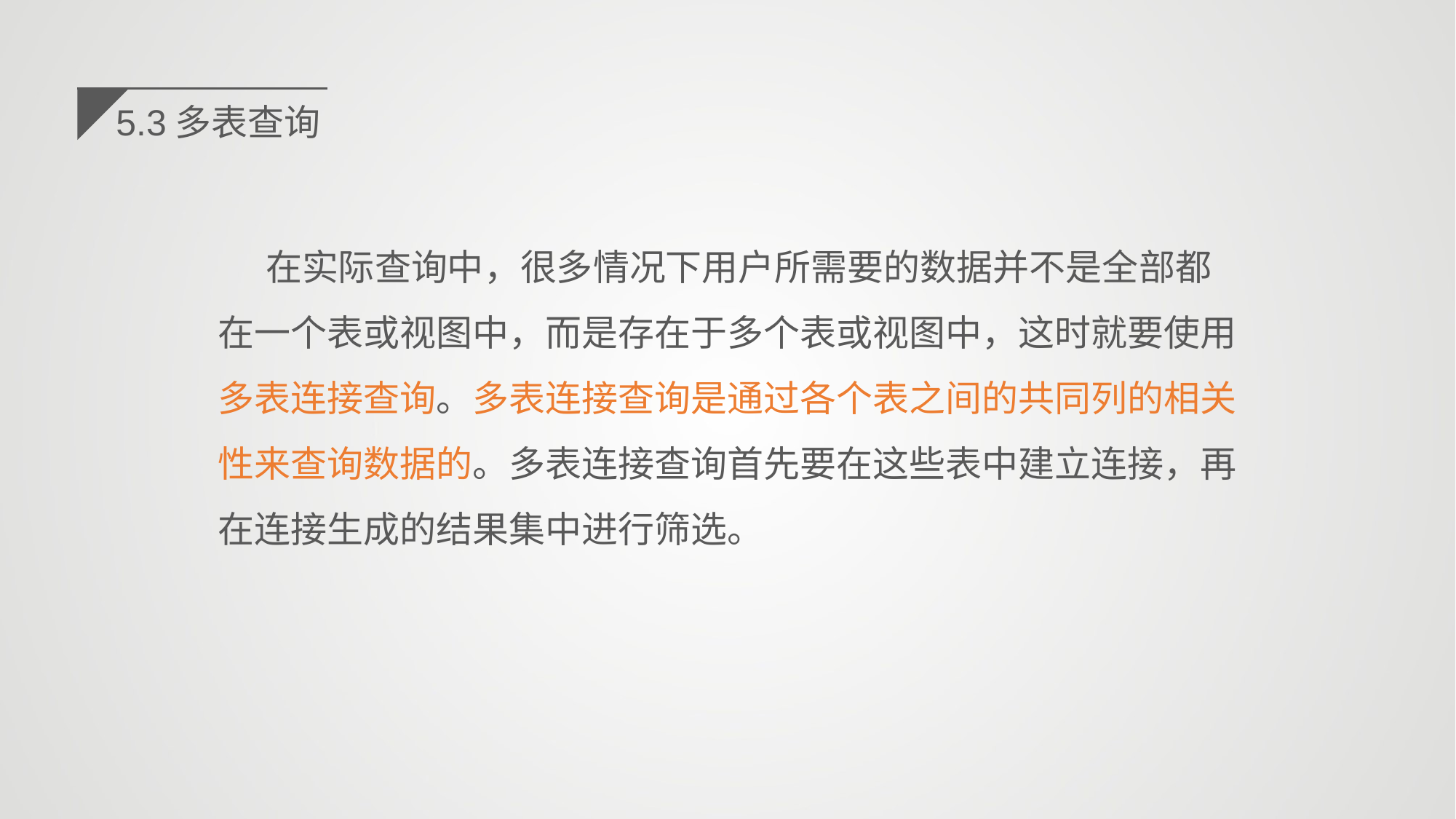

5.3多表查询

      在实际查询中，很多情况下用户所需要的数据并不是全部都在一个表或视图中，而是存在于多个表或视图中，这时就要使用多表连接查询。多表连接查询是通过各个表之间的共同列的相关性来查询数据的。多表连接查询首先要在这些表中建立连接，再在连接生成的结果集中进行筛选。